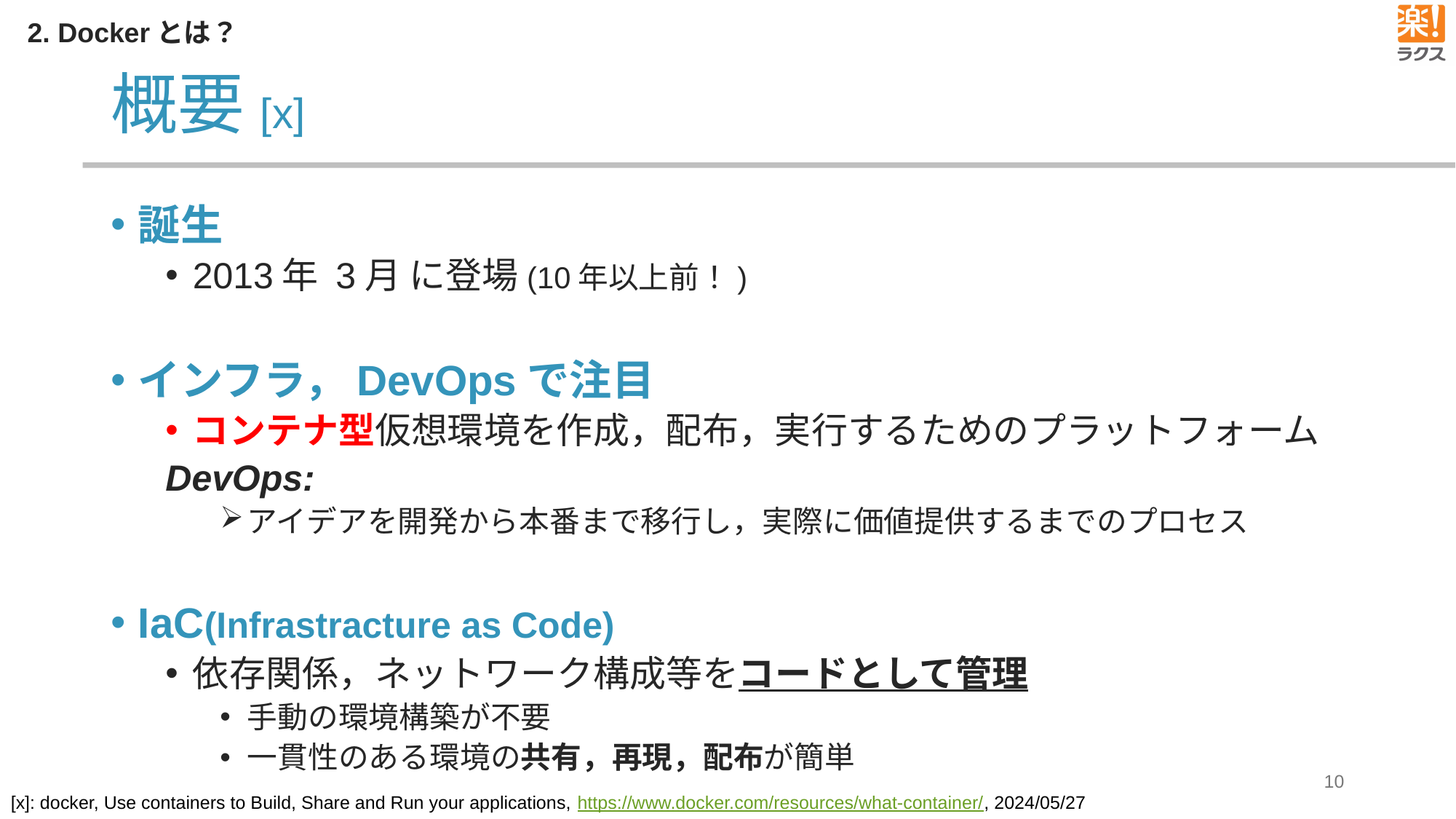

2. Dockerとは？
# 概要[x]
誕生
2013年 3月 に登場(10年以上前！)

インフラ，DevOpsで注目
コンテナ型仮想環境を作成，配布，実行するためのプラットフォーム
DevOps:
アイデアを開発から本番まで移行し，実際に価値提供するまでのプロセス

IaC(Infrastracture as Code)
依存関係，ネットワーク構成等をコードとして管理
手動の環境構築が不要
一貫性のある環境の共有，再現，配布が簡単
10
[x]: docker, Use containers to Build, Share and Run your applications, https://www.docker.com/resources/what-container/, 2024/05/27